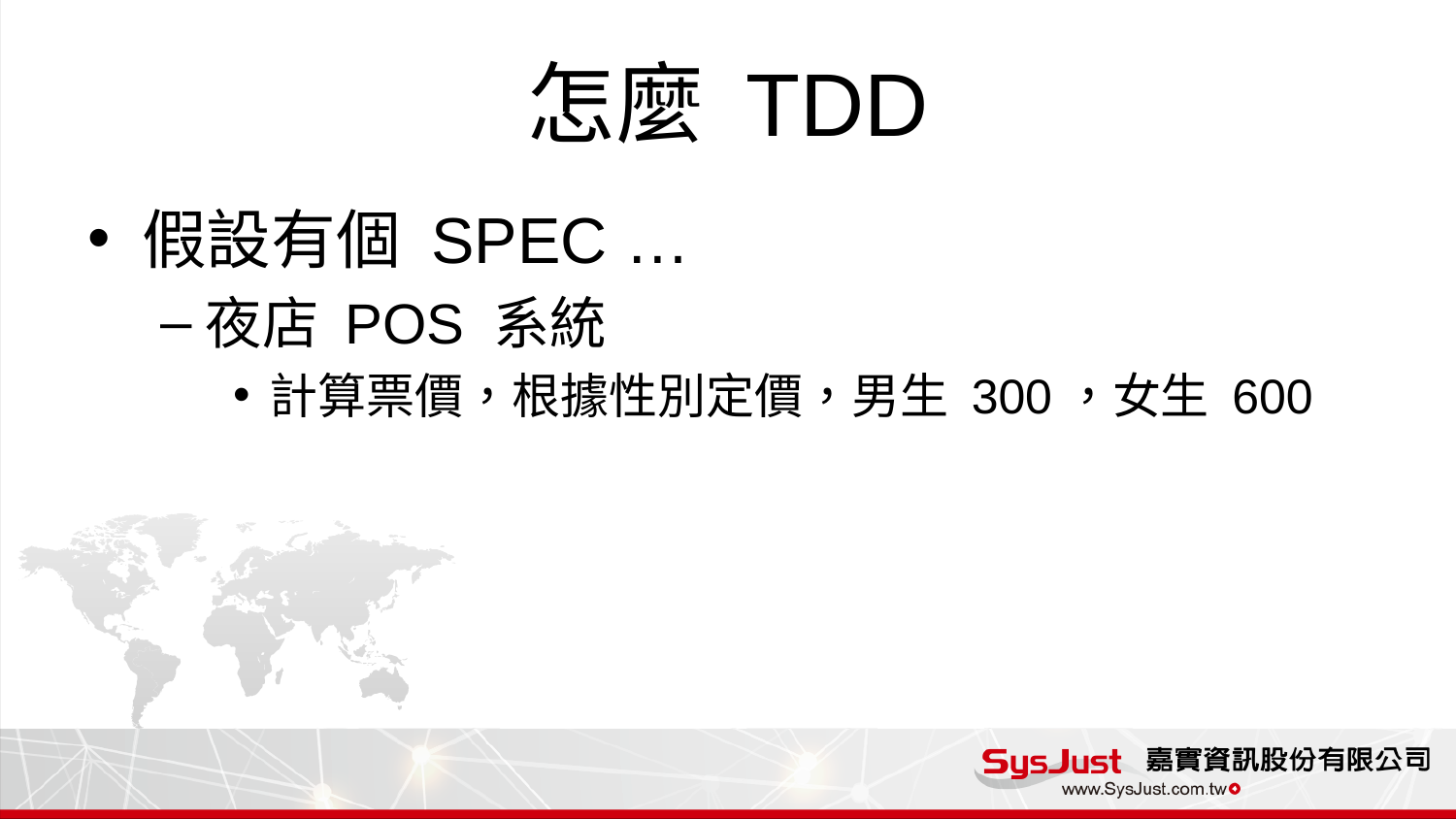

# 怎麼 TDD
假設有個 SPEC …
夜店 POS 系統
計算票價，根據性別定價，男生 300，女生 600